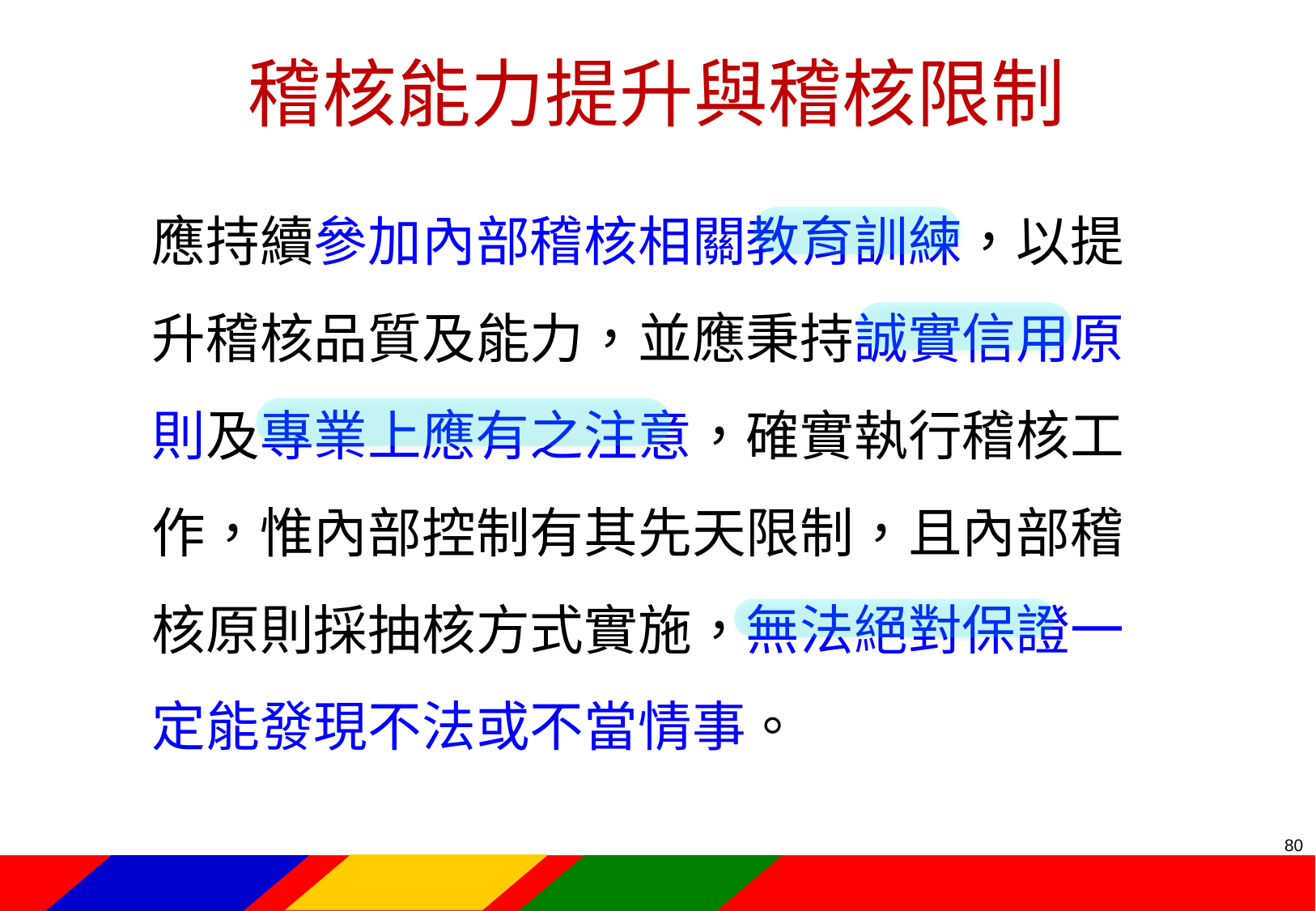

# 稽核能力提升與稽核限制
應持續參加內部稽核相關教育訓練，以提升稽核品質及能力，並應秉持誠實信用原則及專業上應有之注意，確實執行稽核工作，惟內部控制有其先天限制，且內部稽核原則採抽核方式實施，無法絕對保證一定能發現不法或不當情事。

80